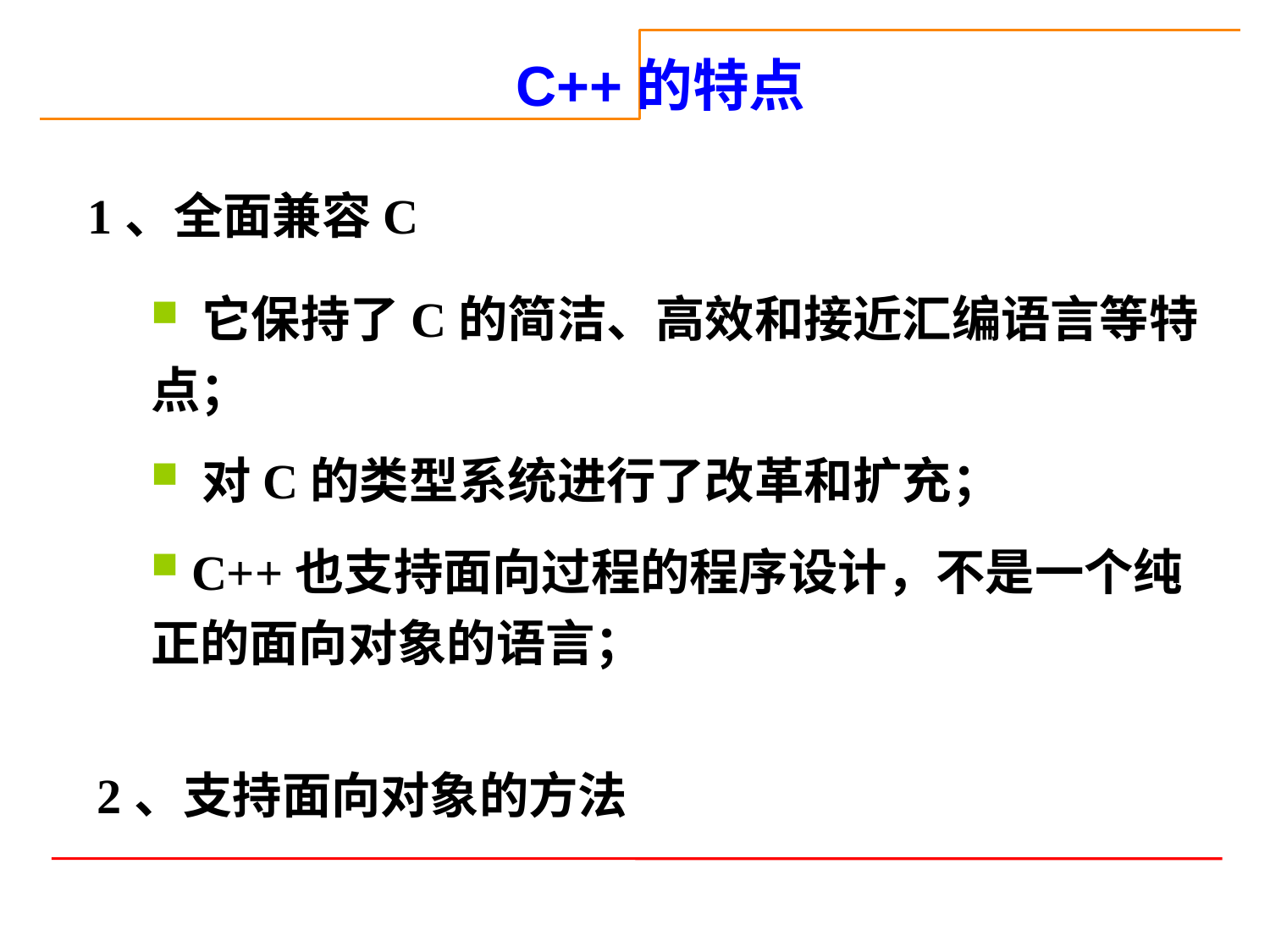

C++的特点

1、全面兼容C
 它保持了C的简洁、高效和接近汇编语言等特点；
 对C的类型系统进行了改革和扩充；
 C++也支持面向过程的程序设计，不是一个纯正的面向对象的语言；
2、支持面向对象的方法